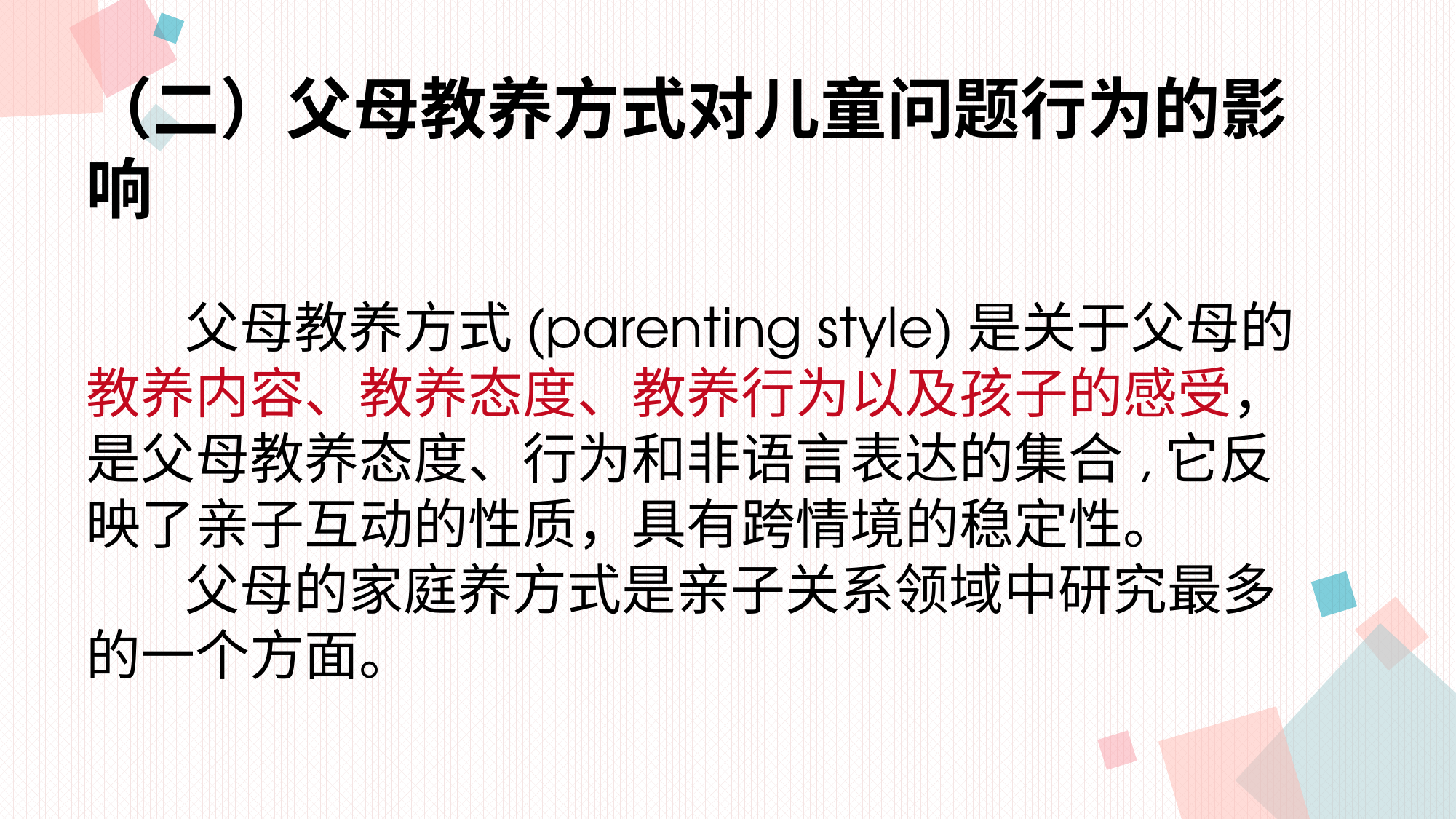

（二）父母教养方式对儿童问题行为的影响

       父母教养方式(parenting style)是关于父母的教养内容、教养态度、教养行为以及孩子的感受，是父母教养态度、行为和非语言表达的集合,它反映了亲子互动的性质，具有跨情境的稳定性。
       父母的家庭养方式是亲子关系领域中研究最多的一个方面。